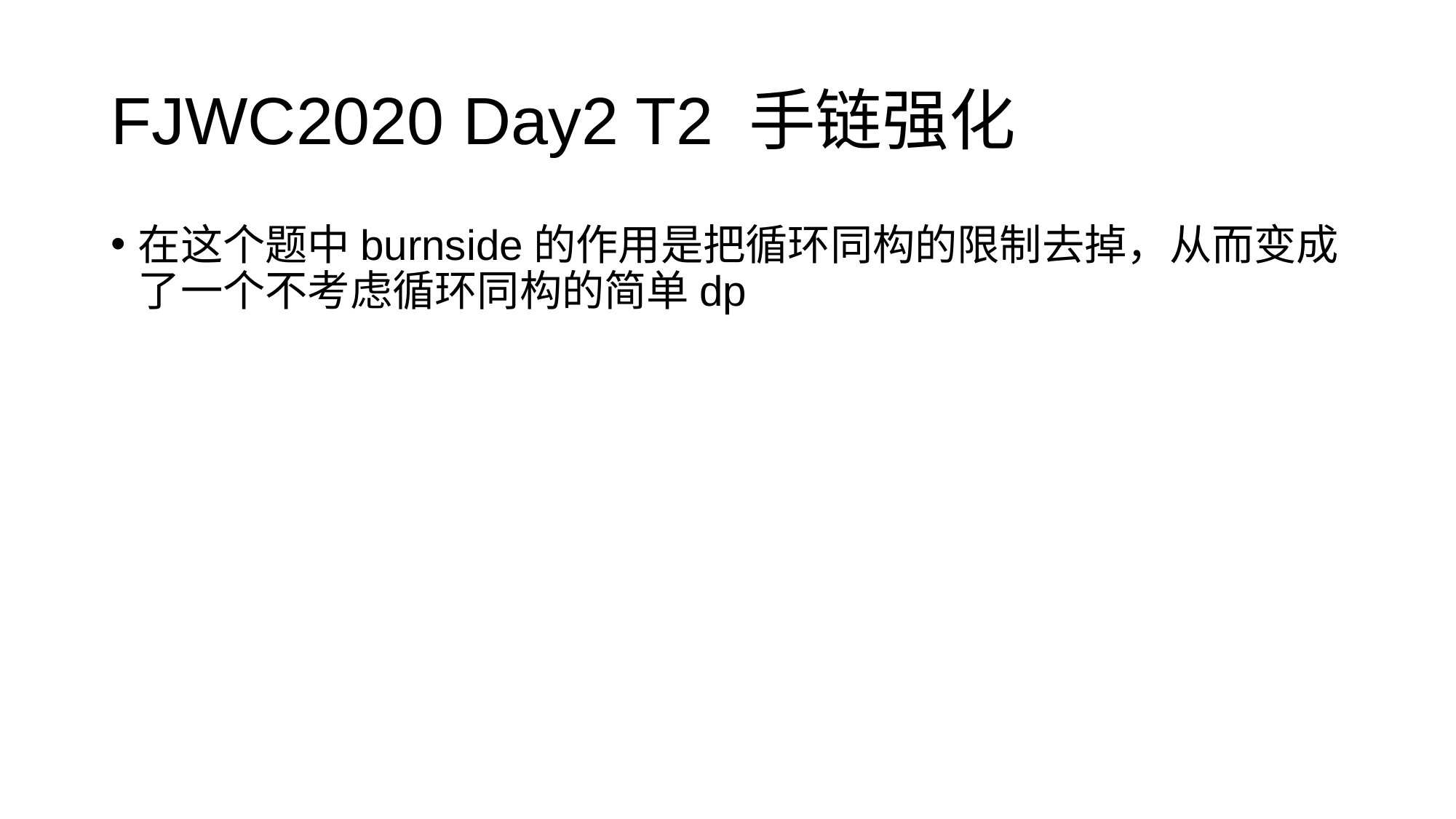

# FJWC2020 Day2 T2 手链强化
在这个题中burnside的作用是把循环同构的限制去掉，从而变成了一个不考虑循环同构的简单dp